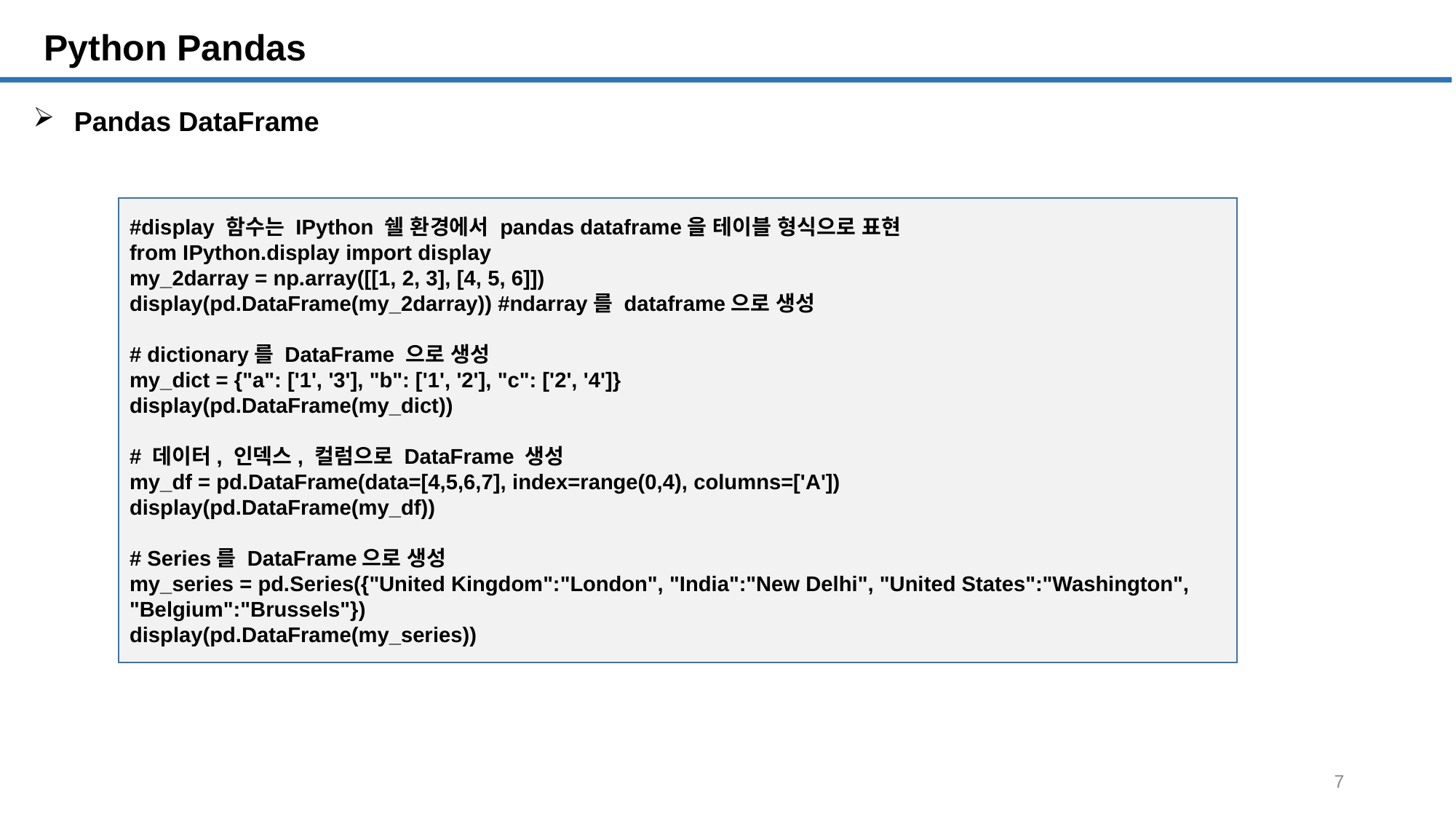

SQL 튜닝 개요
# Python Pandas

Pandas DataFrame
#display 함수는 IPython 쉘 환경에서 pandas dataframe을 테이블 형식으로 표현
from IPython.display import display
my_2darray = np.array([[1, 2, 3], [4, 5, 6]])
display(pd.DataFrame(my_2darray)) #ndarray를 dataframe으로 생성

# dictionary를 DataFrame 으로 생성
my_dict = {"a": ['1', '3'], "b": ['1', '2'], "c": ['2', '4']}
display(pd.DataFrame(my_dict))

# 데이터, 인덱스, 컬럼으로 DataFrame 생성
my_df = pd.DataFrame(data=[4,5,6,7], index=range(0,4), columns=['A'])
display(pd.DataFrame(my_df))

# Series를 DataFrame으로 생성
my_series = pd.Series({"United Kingdom":"London", "India":"New Delhi", "United States":"Washington", "Belgium":"Brussels"})
display(pd.DataFrame(my_series))
7